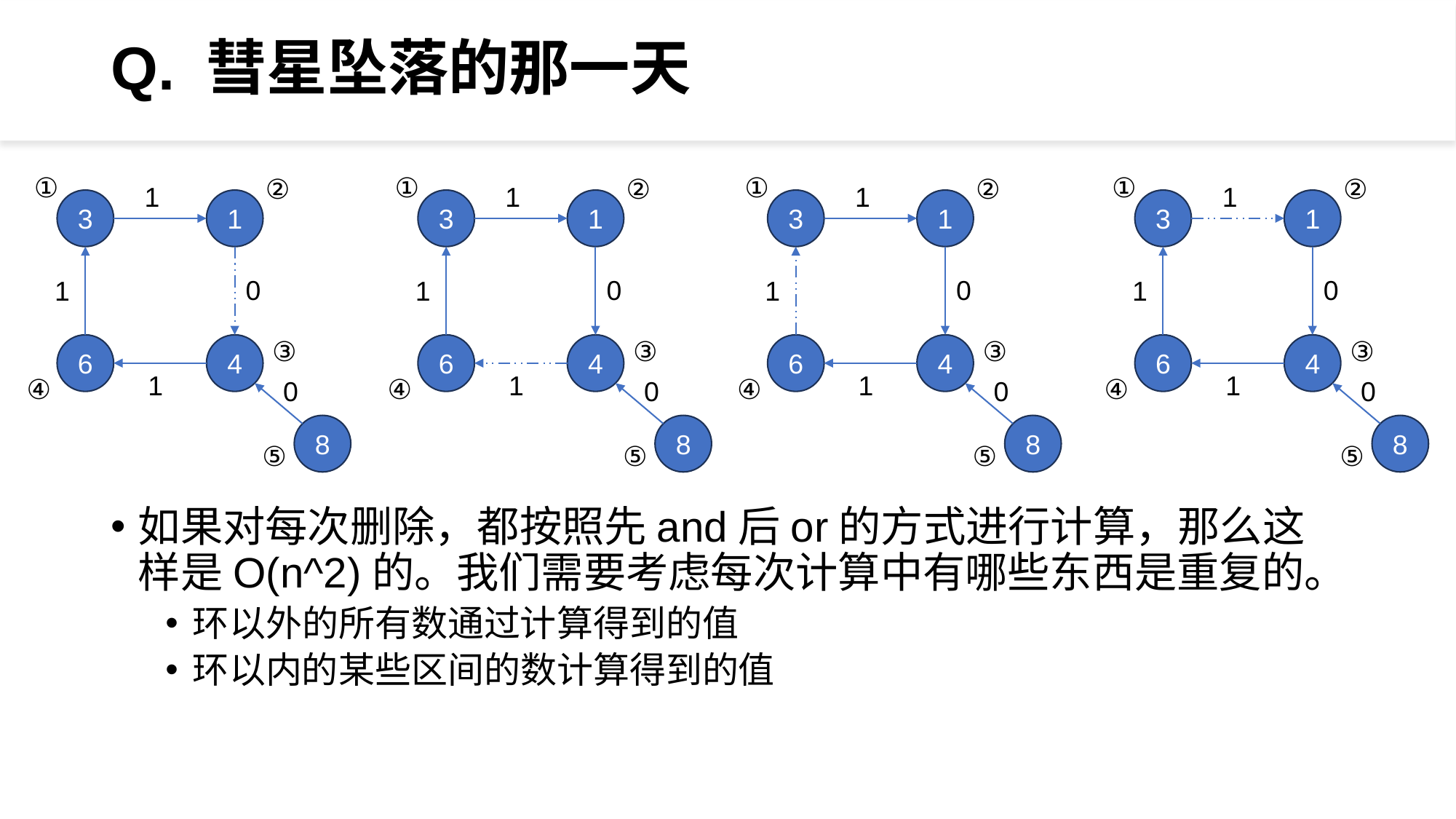

# Q. 彗星坠落的那一天
①
②
1
3
1
0
1
③
6
4
1
④
0
8
⑤
①
②
1
3
1
0
1
③
6
4
1
④
0
8
⑤
①
②
1
3
1
0
1
③
6
4
1
④
0
8
⑤
①
②
1
3
1
0
1
③
6
4
1
④
0
8
⑤
如果对每次删除，都按照先and后or的方式进行计算，那么这样是O(n^2)的。我们需要考虑每次计算中有哪些东西是重复的。
环以外的所有数通过计算得到的值
环以内的某些区间的数计算得到的值